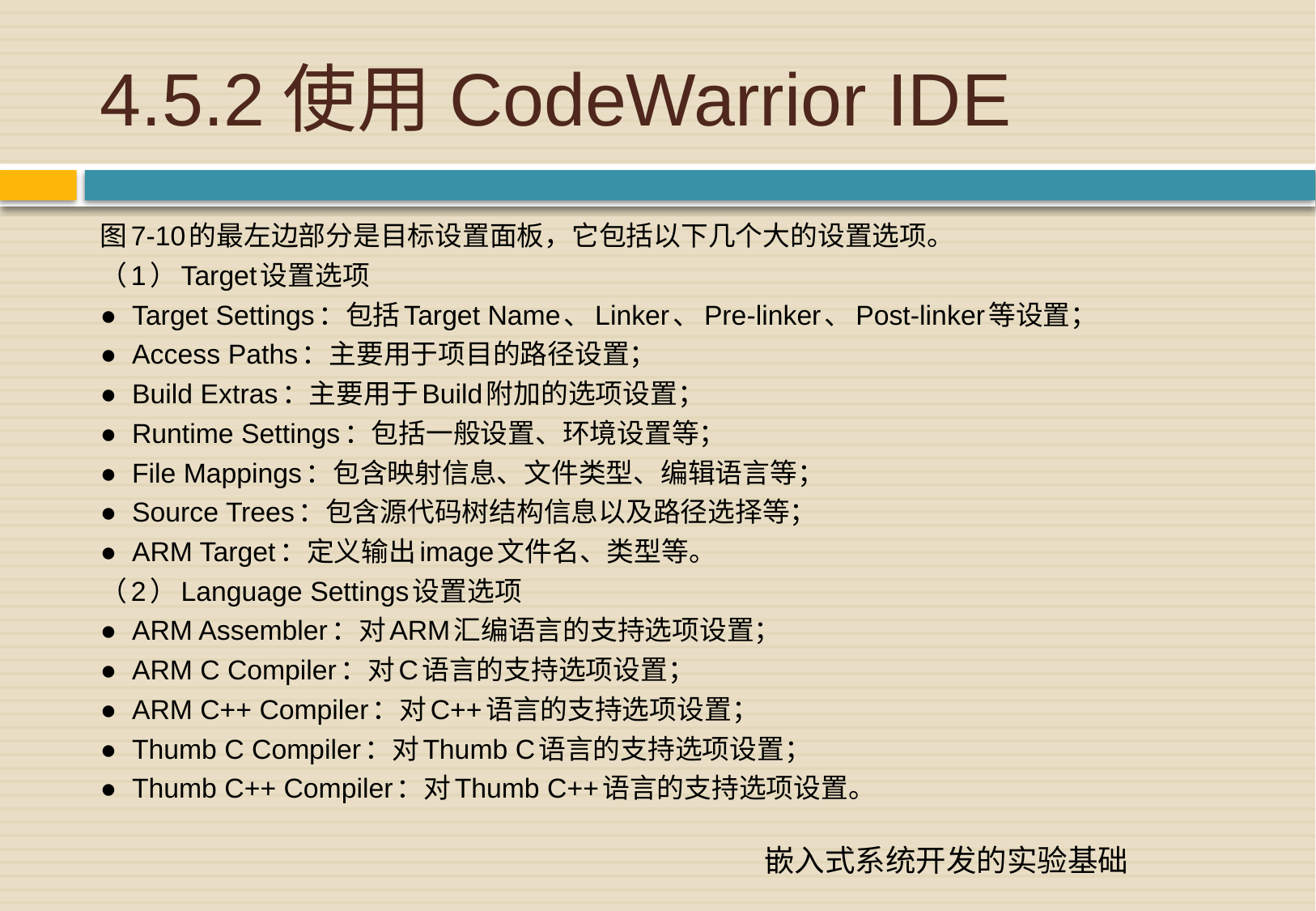

# 4.5.2使用CodeWarrior IDE
图7-10的最左边部分是目标设置面板，它包括以下几个大的设置选项。
（1）Target设置选项
●  Target Settings：包括Target Name、Linker、Pre-linker、Post-linker等设置；
●  Access Paths：主要用于项目的路径设置；
●  Build Extras：主要用于Build附加的选项设置；
●  Runtime Settings：包括一般设置、环境设置等；
●  File Mappings：包含映射信息、文件类型、编辑语言等；
●  Source Trees：包含源代码树结构信息以及路径选择等；
●  ARM Target：定义输出image文件名、类型等。
（2）Language Settings设置选项
●  ARM Assembler：对ARM汇编语言的支持选项设置；
●  ARM C Compiler：对C语言的支持选项设置；
●  ARM C++ Compiler：对C++语言的支持选项设置；
●  Thumb C Compiler：对Thumb C语言的支持选项设置；
●  Thumb C++ Compiler：对Thumb C++语言的支持选项设置。

嵌入式系统开发的实验基础